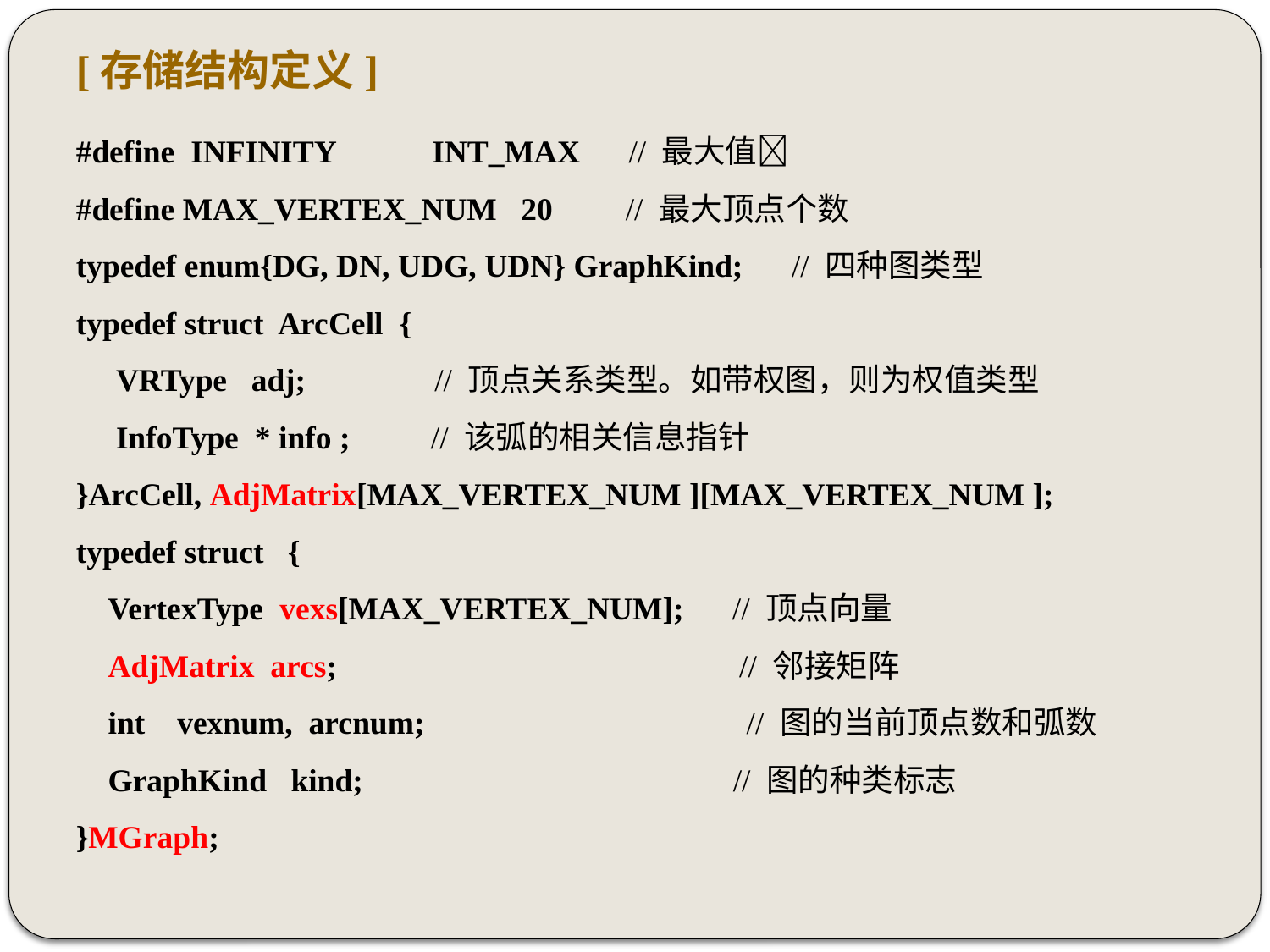

[存储结构定义]
#define  INFINITY            INT_MAX      // 最大值∞
#define MAX_VERTEX_NUM   20         // 最大顶点个数
typedef enum{DG, DN, UDG, UDN} GraphKind;      // 四种图类型
typedef struct  ArcCell  {
     VRType   adj;                // 顶点关系类型。如带权图，则为权值类型
     InfoType  * info ;          // 该弧的相关信息指针
}ArcCell, AdjMatrix[MAX_VERTEX_NUM ][MAX_VERTEX_NUM ];
typedef struct   {
    VertexType  vexs[MAX_VERTEX_NUM];      // 顶点向量
    AdjMatrix  arcs;                                                  // 邻接矩阵
    int    vexnum,  arcnum;                                        // 图的当前顶点数和弧数
    GraphKind   kind;                                              // 图的种类标志
}MGraph;